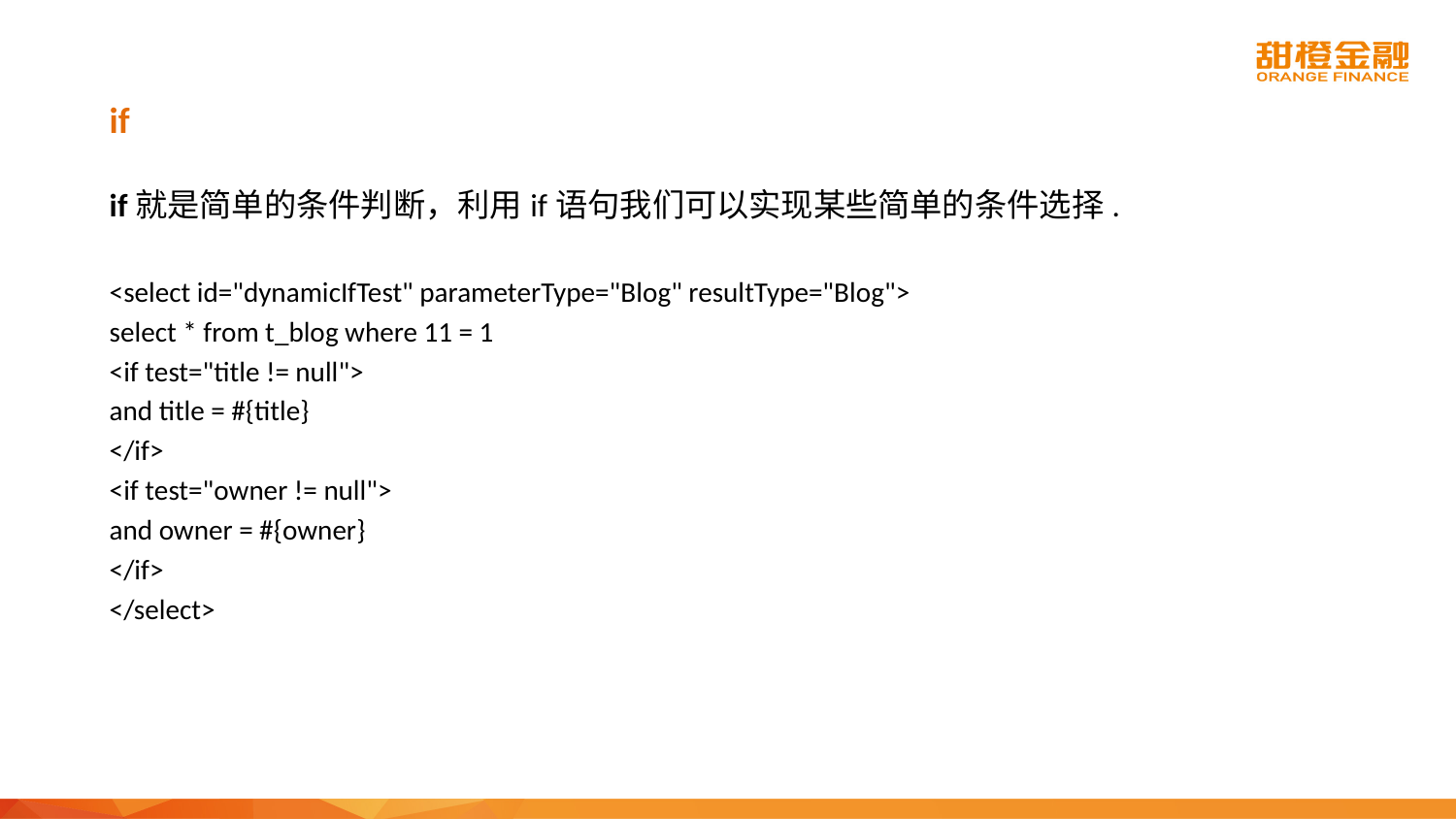

if
if就是简单的条件判断，利用if语句我们可以实现某些简单的条件选择.

<select id="dynamicIfTest" parameterType="Blog" resultType="Blog">
select * from t_blog where 11 = 1
<if test="title != null">
and title = #{title}
</if>
<if test="owner != null">
and owner = #{owner}
</if>
</select>